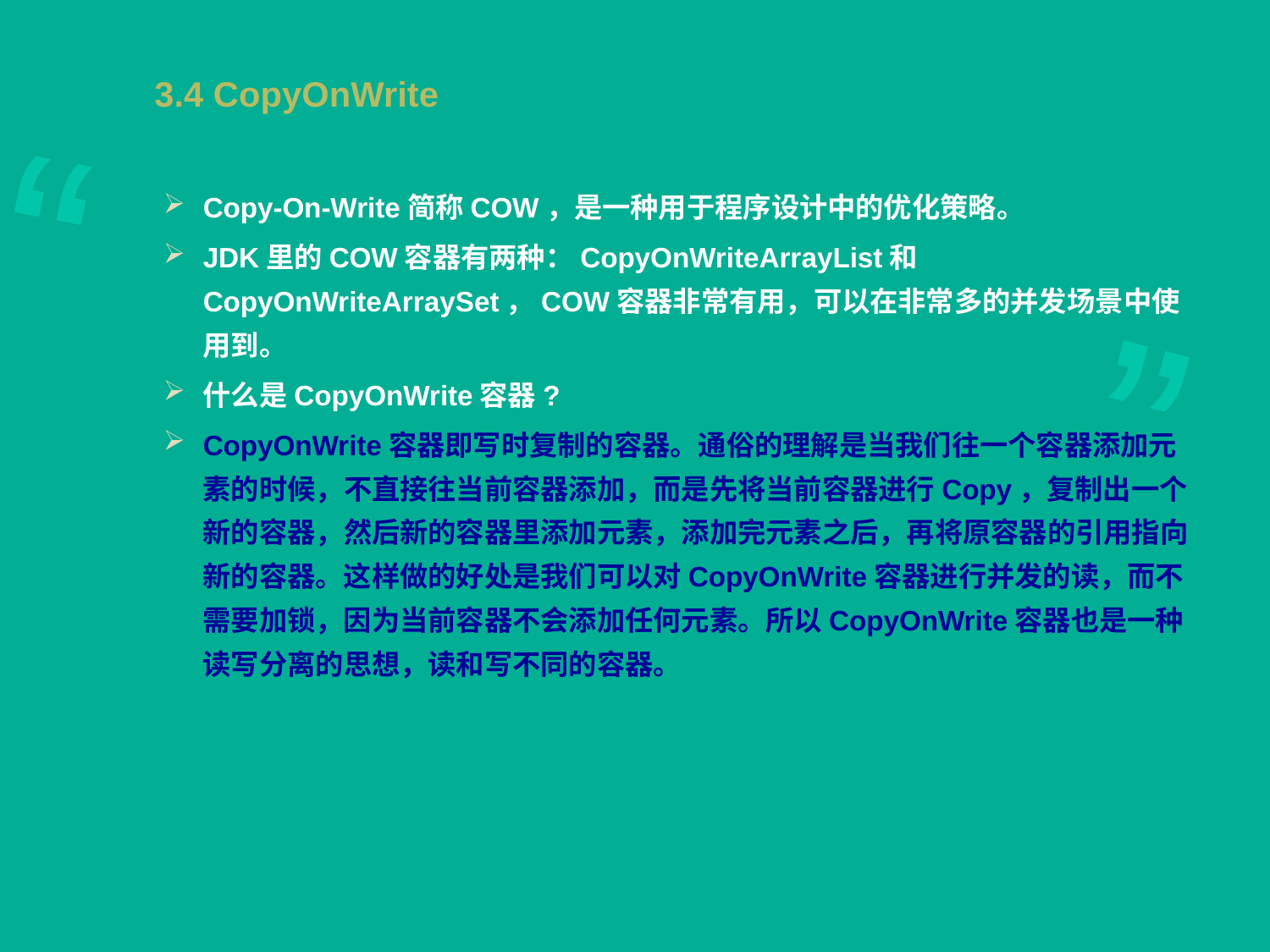

# 3.4 CopyOnWrite
Copy-On-Write简称COW，是一种用于程序设计中的优化策略。
JDK里的COW容器有两种：CopyOnWriteArrayList和CopyOnWriteArraySet，COW容器非常有用，可以在非常多的并发场景中使用到。
什么是CopyOnWrite容器?
CopyOnWrite容器即写时复制的容器。通俗的理解是当我们往一个容器添加元素的时候，不直接往当前容器添加，而是先将当前容器进行Copy，复制出一个新的容器，然后新的容器里添加元素，添加完元素之后，再将原容器的引用指向新的容器。这样做的好处是我们可以对CopyOnWrite容器进行并发的读，而不需要加锁，因为当前容器不会添加任何元素。所以CopyOnWrite容器也是一种读写分离的思想，读和写不同的容器。